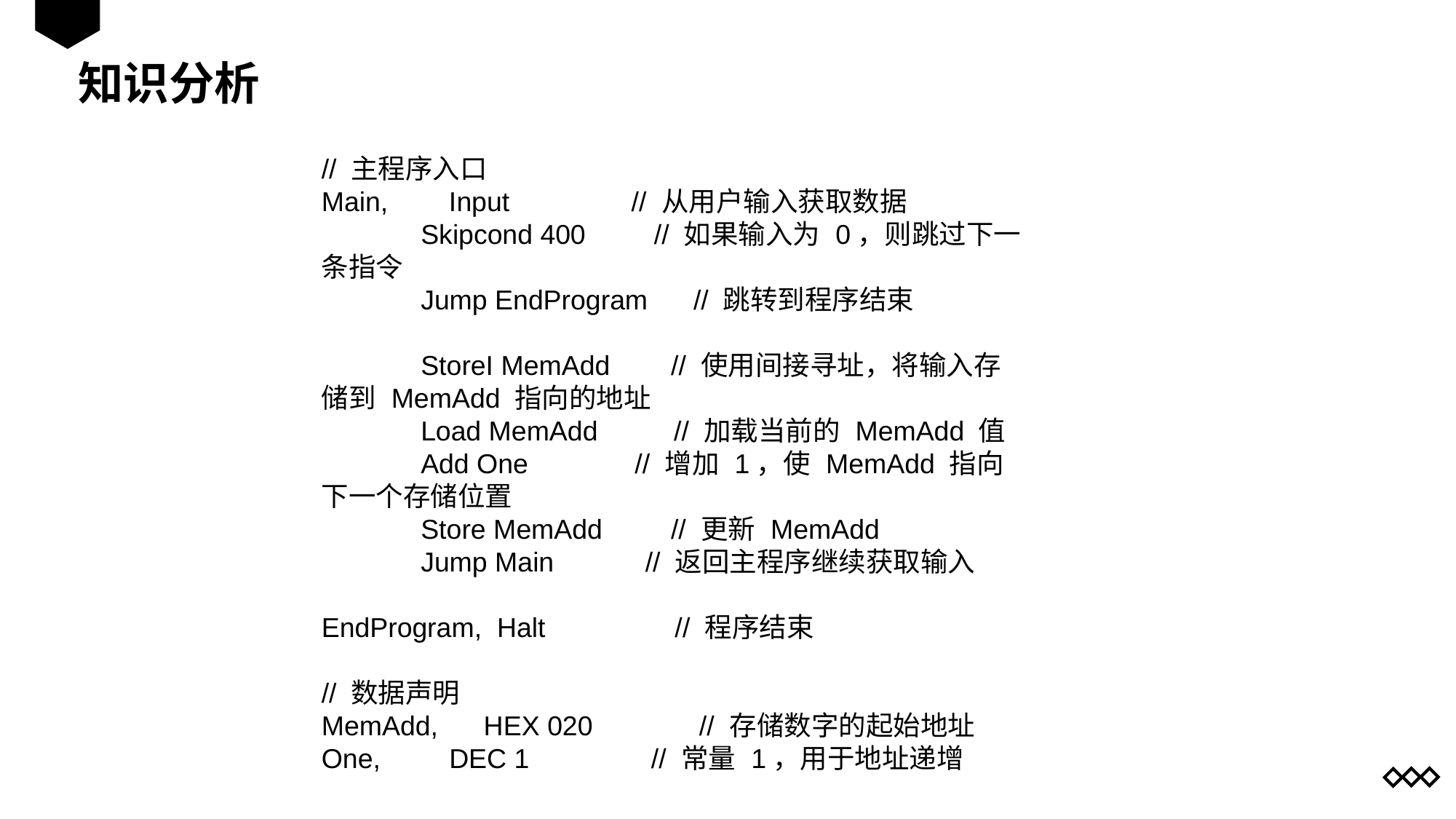

知识分析
// 主程序入口
Main,        Input                // 从用户输入获取数据
             Skipcond 400         // 如果输入为 0，则跳过下一条指令
             Jump EndProgram      // 跳转到程序结束

             StoreI MemAdd        // 使用间接寻址，将输入存储到 MemAdd 指向的地址
             Load MemAdd          // 加载当前的 MemAdd 值
             Add One              // 增加 1，使 MemAdd 指向下一个存储位置
             Store MemAdd         // 更新 MemAdd
             Jump Main            // 返回主程序继续获取输入

EndProgram,  Halt                 // 程序结束

// 数据声明
MemAdd,      HEX 020              // 存储数字的起始地址
One,         DEC 1                // 常量 1，用于地址递增